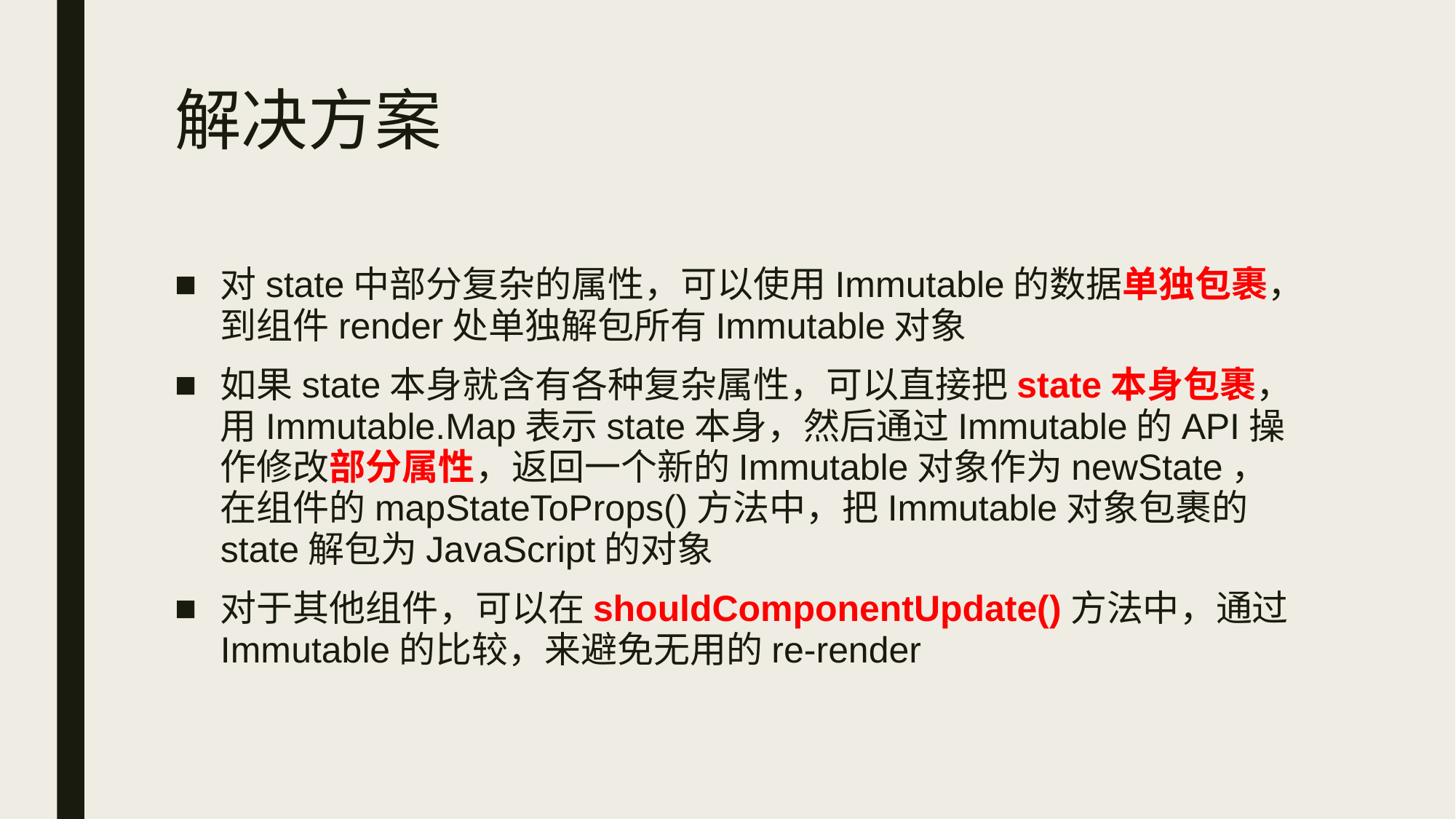

# 解决方案
对state中部分复杂的属性，可以使用Immutable的数据单独包裹，到组件render处单独解包所有Immutable对象
如果state本身就含有各种复杂属性，可以直接把state本身包裹，用Immutable.Map表示state本身，然后通过Immutable的API操作修改部分属性，返回一个新的Immutable对象作为newState，在组件的mapStateToProps()方法中，把Immutable对象包裹的state解包为JavaScript的对象
对于其他组件，可以在shouldComponentUpdate()方法中，通过Immutable的比较，来避免无用的re-render